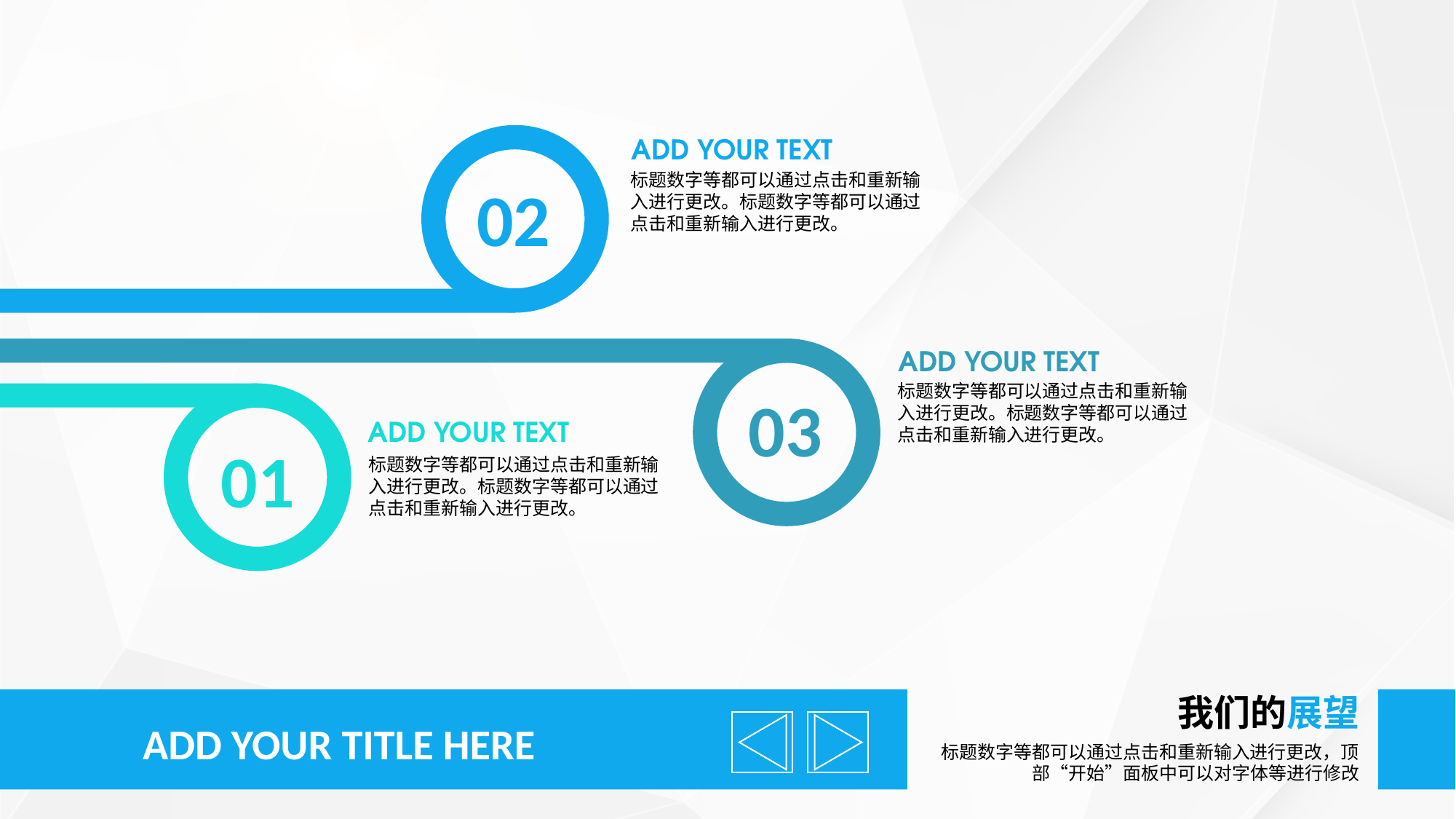

ADD YOUR TEXT
标题数字等都可以通过点击和重新输入进行更改。标题数字等都可以通过点击和重新输入进行更改。
02

ADD YOUR TEXT
标题数字等都可以通过点击和重新输入进行更改。标题数字等都可以通过点击和重新输入进行更改。
03

ADD YOUR TEXT
01
标题数字等都可以通过点击和重新输入进行更改。标题数字等都可以通过点击和重新输入进行更改。
我们的展望
ADD YOUR TITLE HERE

标题数字等都可以通过点击和重新输入进行更改，顶部“开始”面板中可以对字体等进行修改